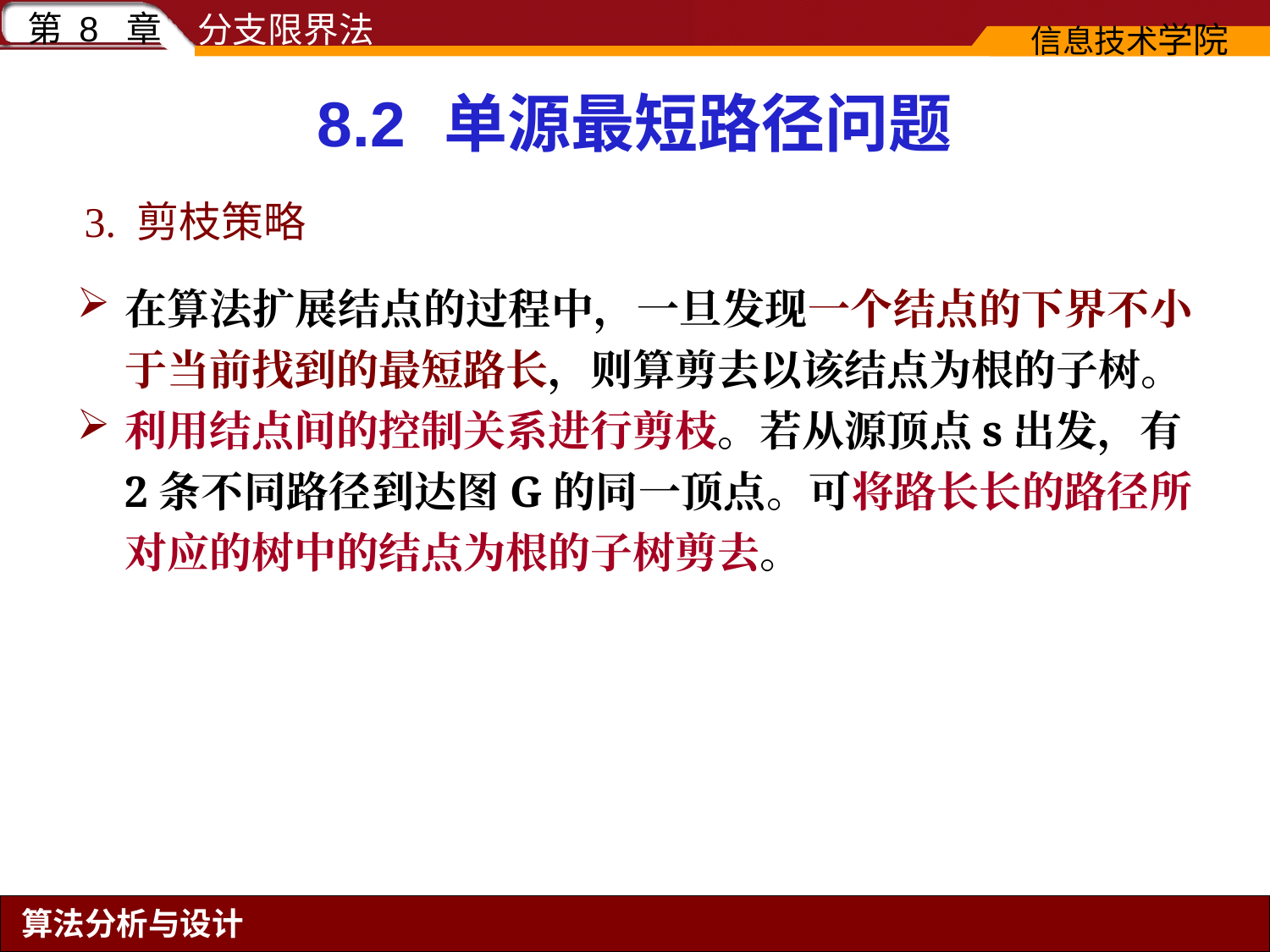

# 8.2	单源最短路径问题
3. 剪枝策略

在算法扩展结点的过程中，一旦发现一个结点的下界不小于当前找到的最短路长，则算剪去以该结点为根的子树。
利用结点间的控制关系进行剪枝。若从源顶点s出发，有2条不同路径到达图G的同一顶点。可将路长长的路径所对应的树中的结点为根的子树剪去。